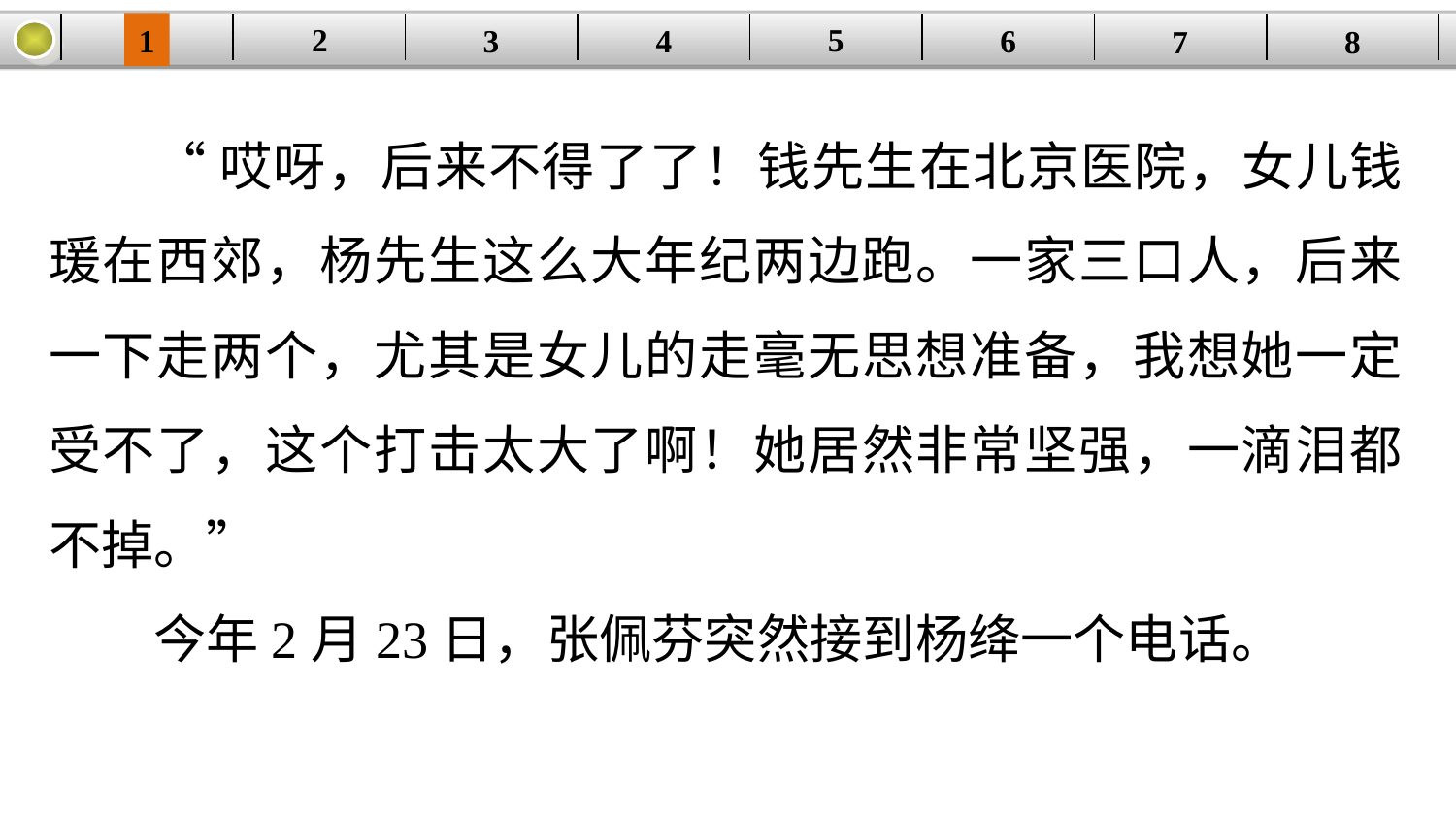

5
2
1
4
6
|  |  |  |  |  |  |  |  |
| --- | --- | --- | --- | --- | --- | --- | --- |
3
8
7

“哎呀，后来不得了了！钱先生在北京医院，女儿钱瑗在西郊，杨先生这么大年纪两边跑。一家三口人，后来一下走两个，尤其是女儿的走毫无思想准备，我想她一定受不了，这个打击太大了啊！她居然非常坚强，一滴泪都不掉。”
今年2月23日，张佩芬突然接到杨绛一个电话。